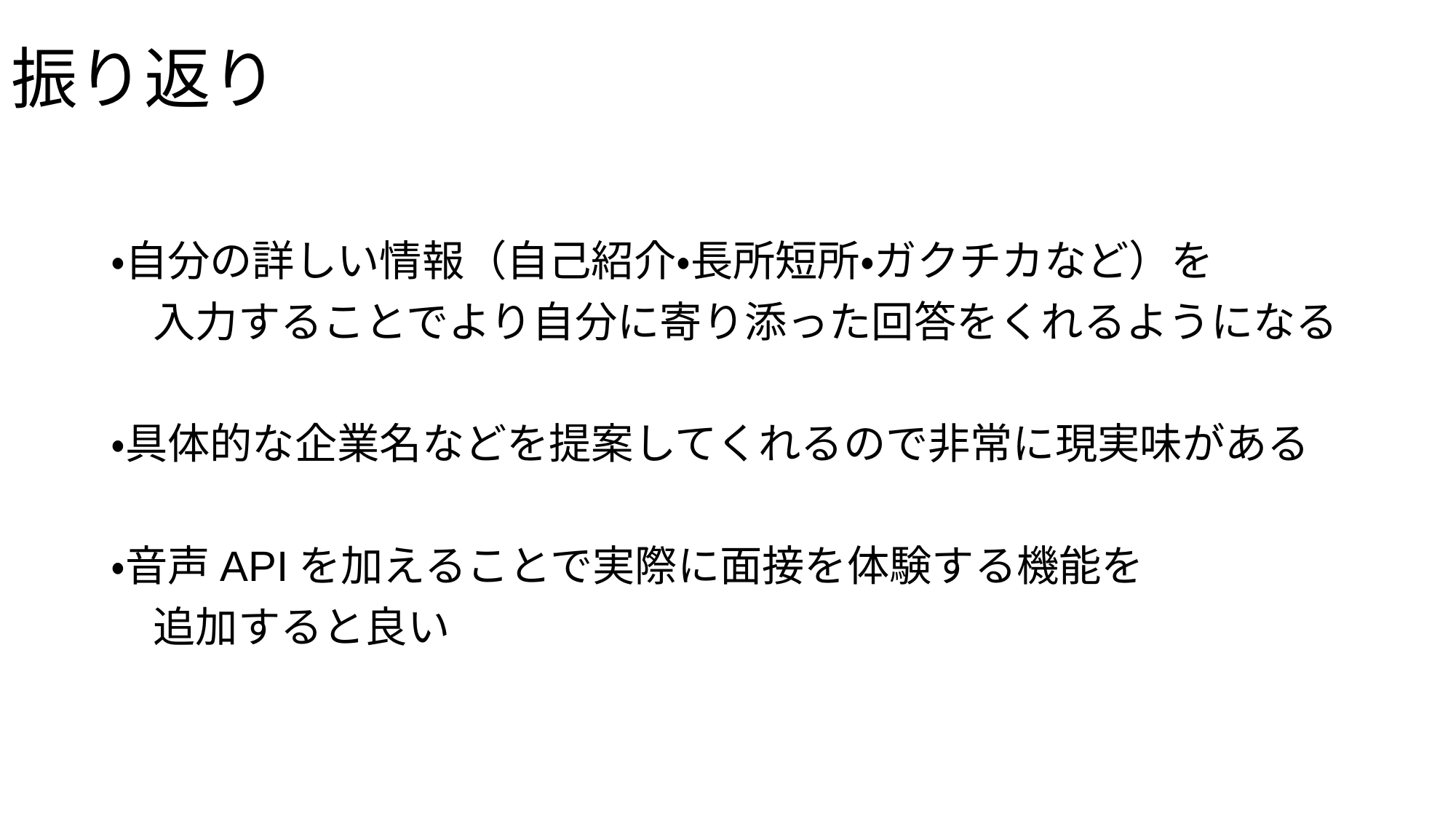

# 振り返り
・自分の詳しい情報（自己紹介・長所短所・ガクチカなど）を
　入力することでより自分に寄り添った回答をくれるようになる

・具体的な企業名などを提案してくれるので非常に現実味がある

・音声APIを加えることで実際に面接を体験する機能を
　追加すると良い